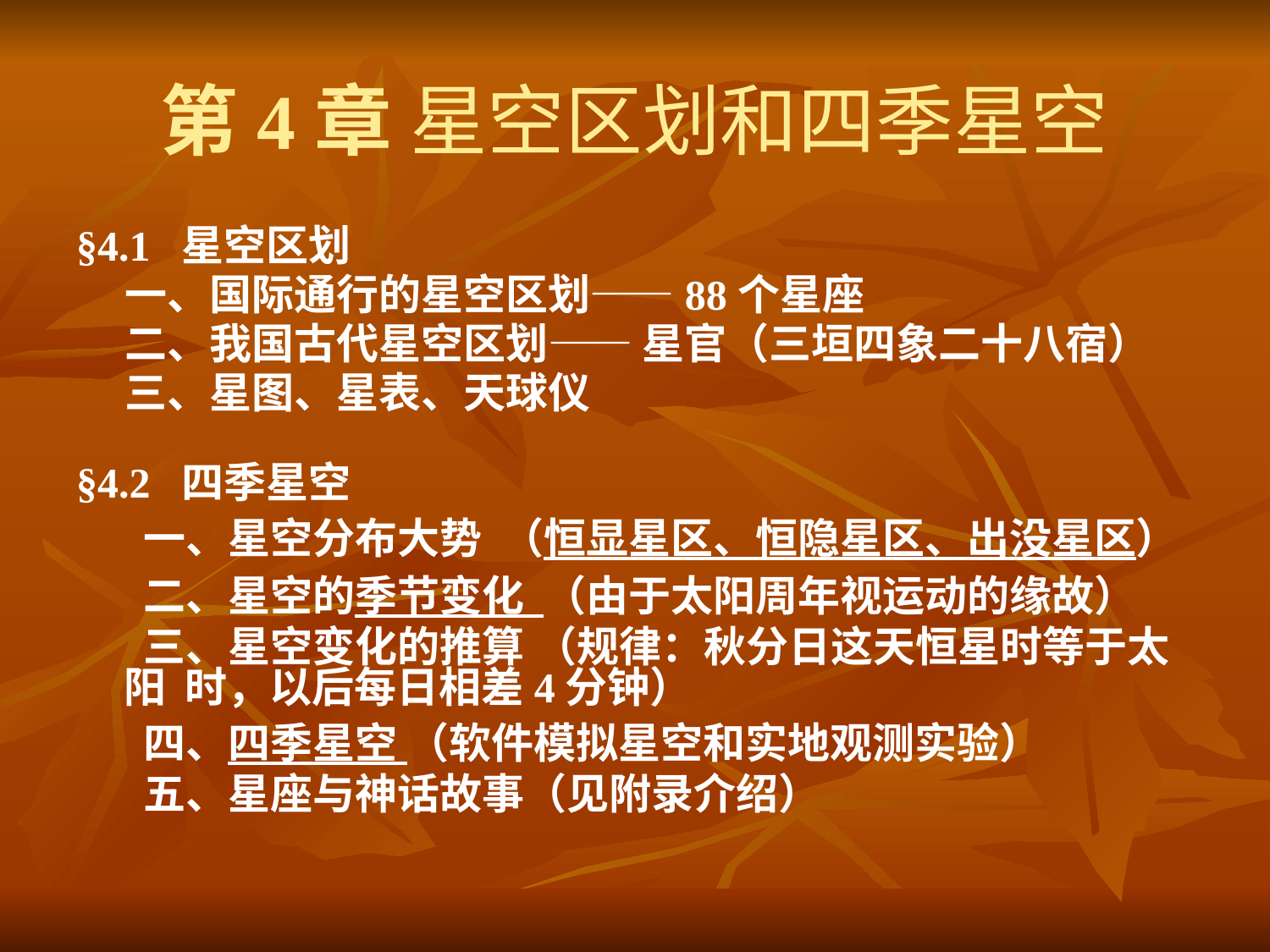

# 第4章 星空区划和四季星空

§4.1  星空区划
    一、国际通行的星空区划——88个星座
    二、我国古代星空区划—— 星官（三垣四象二十八宿）
    三、星图、星表、天球仪

§4.2  四季星空
      一、星空分布大势  （恒显星区、恒隐星区、出没星区）
      二、星空的季节变化  （由于太阳周年视运动的缘故）
      三、星空变化的推算 （规律：秋分日这天恒星时等于太阳  时，以后每日相差4分钟）
      四、四季星空 （软件模拟星空和实地观测实验）
      五、星座与神话故事（见附录介绍）